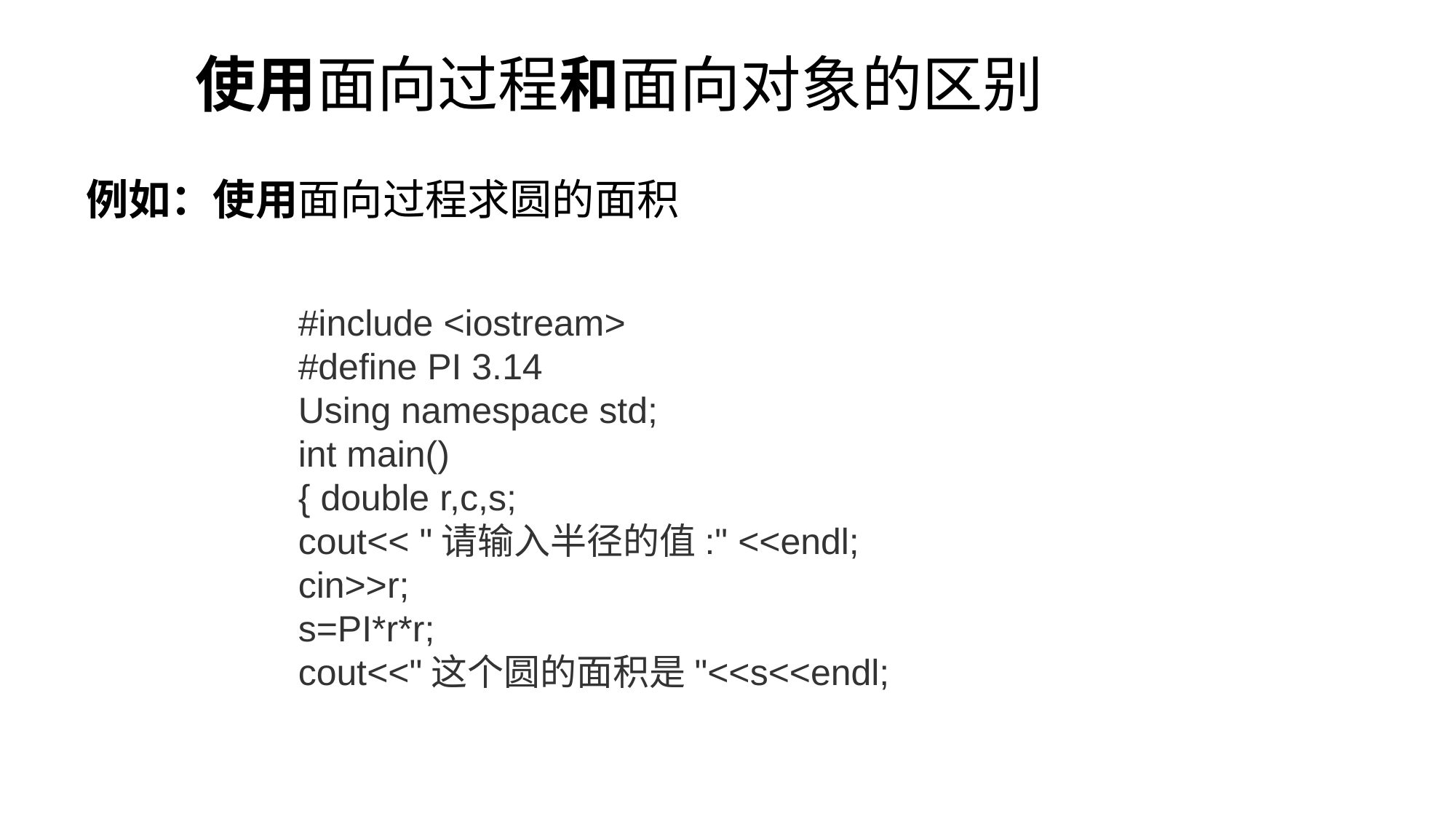

使用面向过程和面向对象的区别
例如：使用面向过程求圆的面积
#include <iostream>
#define PI 3.14
Using namespace std;
int main()
{ double r,c,s;
cout<< "请输入半径的值:" <<endl;
cin>>r;
s=PI*r*r;
cout<<"这个圆的面积是"<<s<<endl;